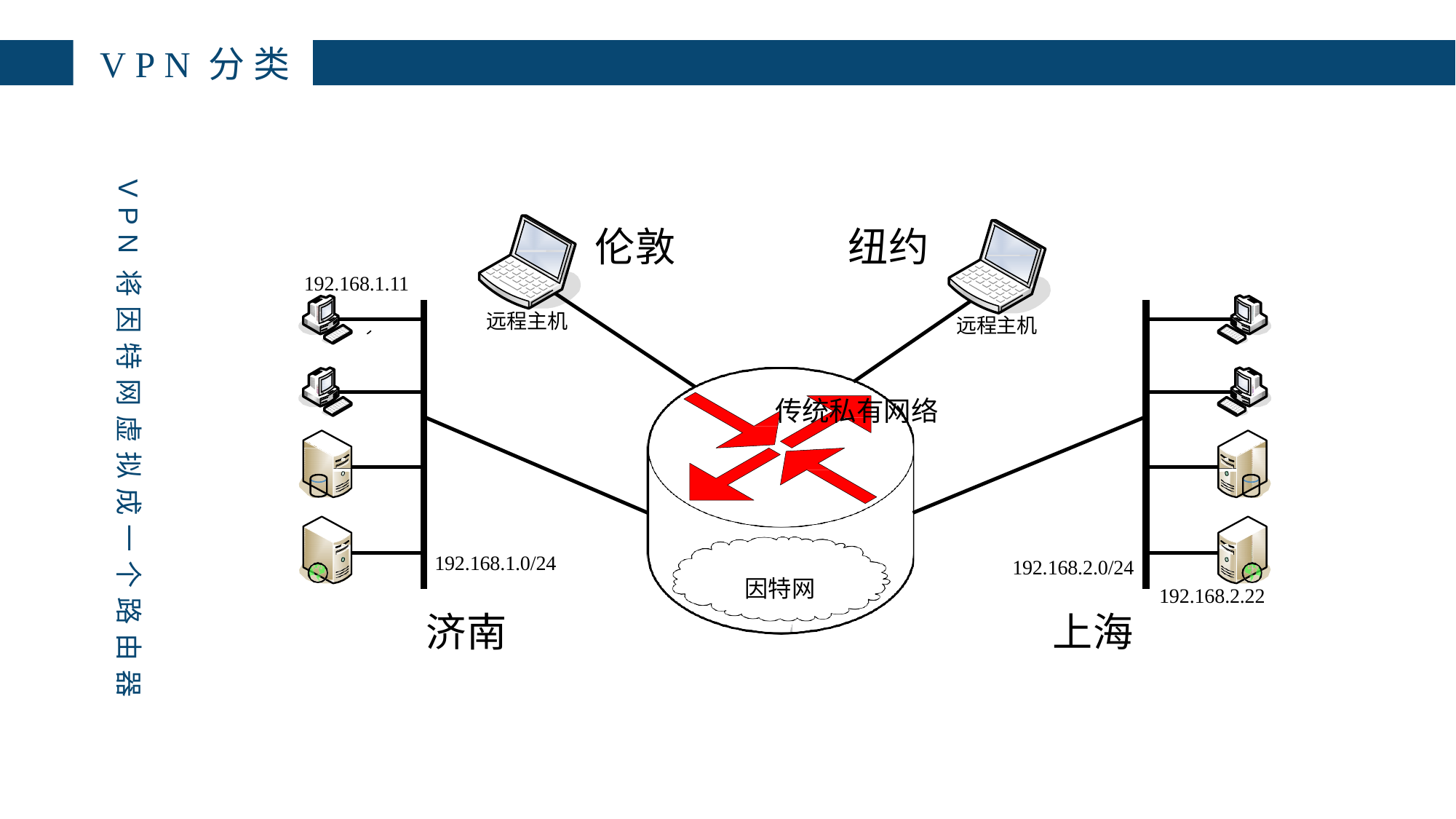

# VPN分类
VPN将因特网虚拟成一个路由器

伦敦
纽约

192.168.1.11

远程主机
远程主机

传统私有网络

192.168.1.0/24

192.168.2.0/24

因特网
192.168.2.22
济南
上海